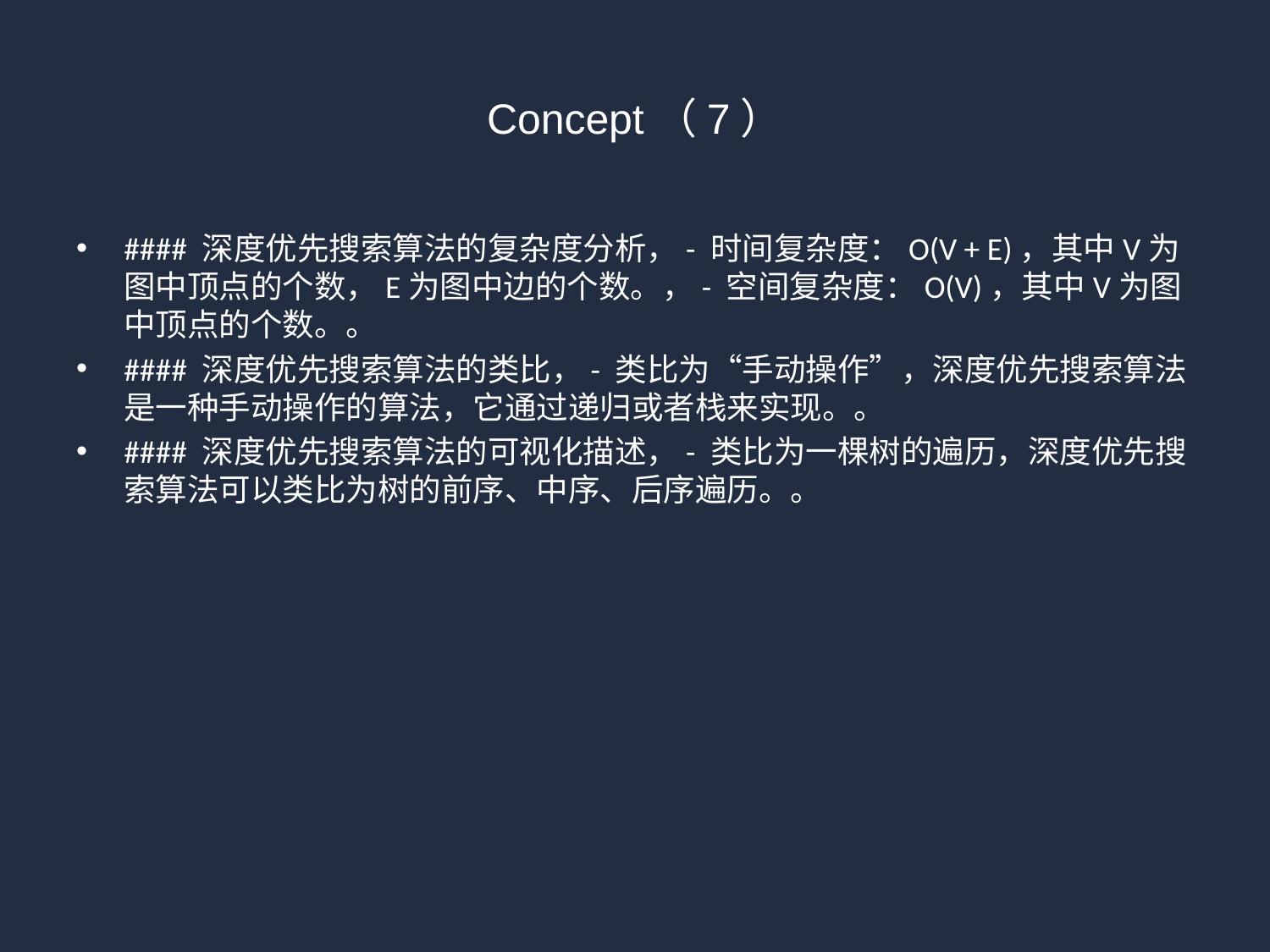

# Concept（7）
#### 深度优先搜索算法的复杂度分析，- 时间复杂度：O(V + E)，其中V为图中顶点的个数，E为图中边的个数。，- 空间复杂度：O(V)，其中V为图中顶点的个数。。
#### 深度优先搜索算法的类比，- 类比为“手动操作”，深度优先搜索算法是一种手动操作的算法，它通过递归或者栈来实现。。
#### 深度优先搜索算法的可视化描述，- 类比为一棵树的遍历，深度优先搜索算法可以类比为树的前序、中序、后序遍历。。